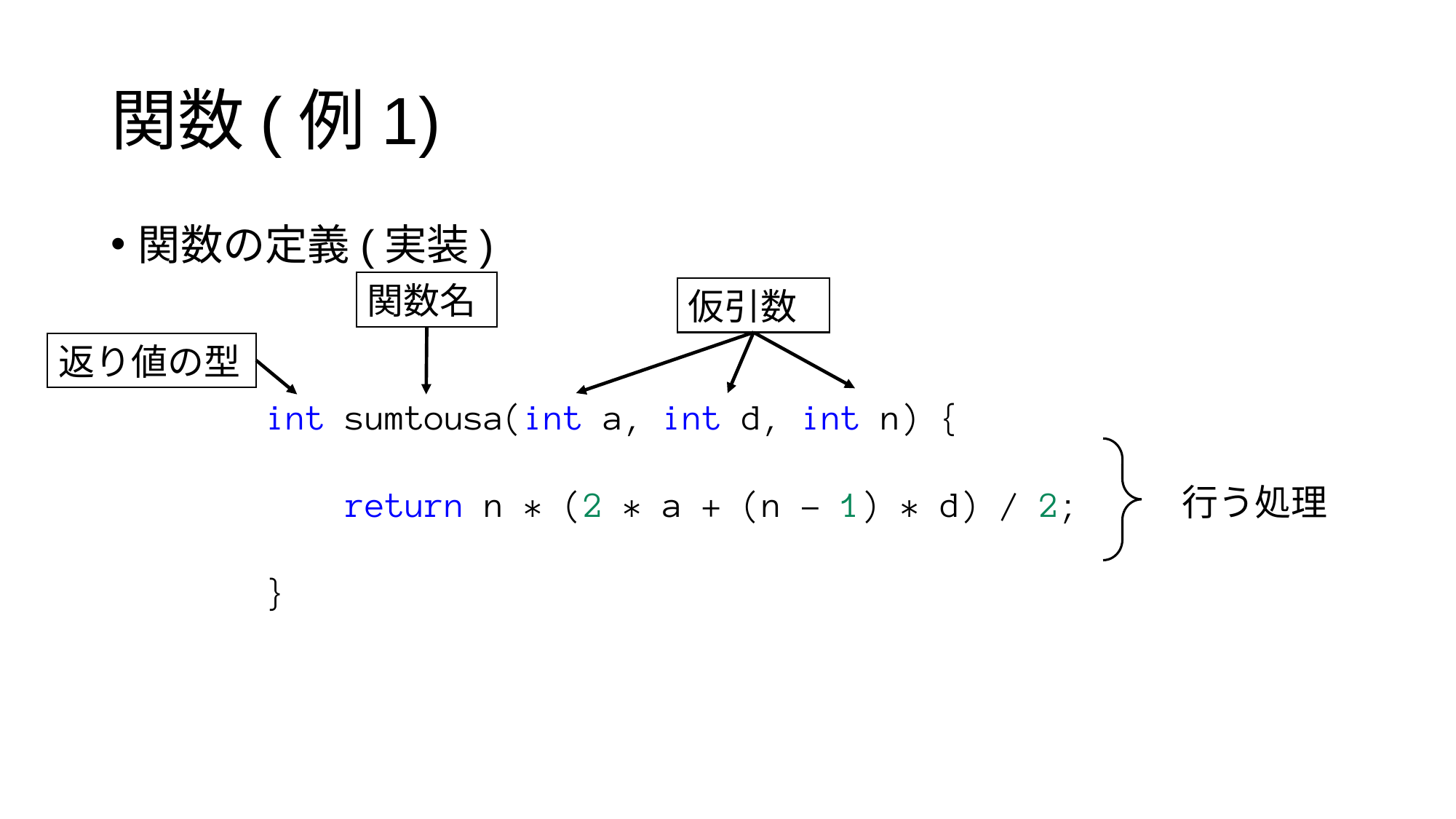

# 関数(例1)
関数の定義(実装)
関数名
仮引数
返り値の型
int sumtousa(int a, int d, int n) {

    return n * (2 * a + (n - 1) * d) / 2;

}

行う処理